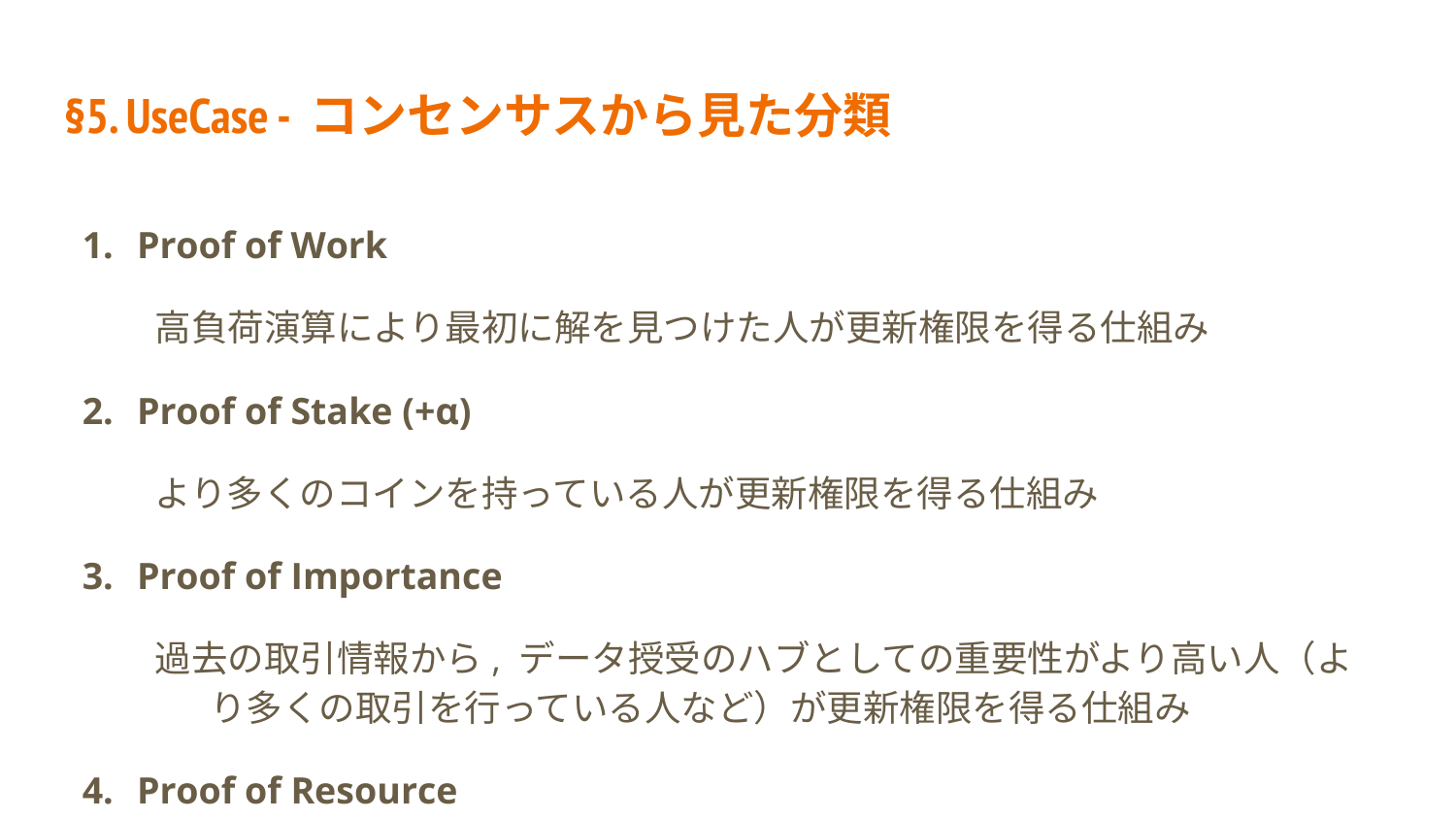

# §5. UseCase - コンセンサスから見た分類
Proof of Work
高負荷演算により最初に解を見つけた人が更新権限を得る仕組み
Proof of Stake (+α)
より多くのコインを持っている人が更新権限を得る仕組み
Proof of Importance
過去の取引情報から, データ授受のハブとしての重要性がより高い人（より多くの取引を行っている人など）が更新権限を得る仕組み
Proof of Resource
情報のシャード(断片)を保存するためのCPU負荷やディスク容量などの提供者, あるいはアプリケーション開発などの貢献者が更新権限を得る仕組み